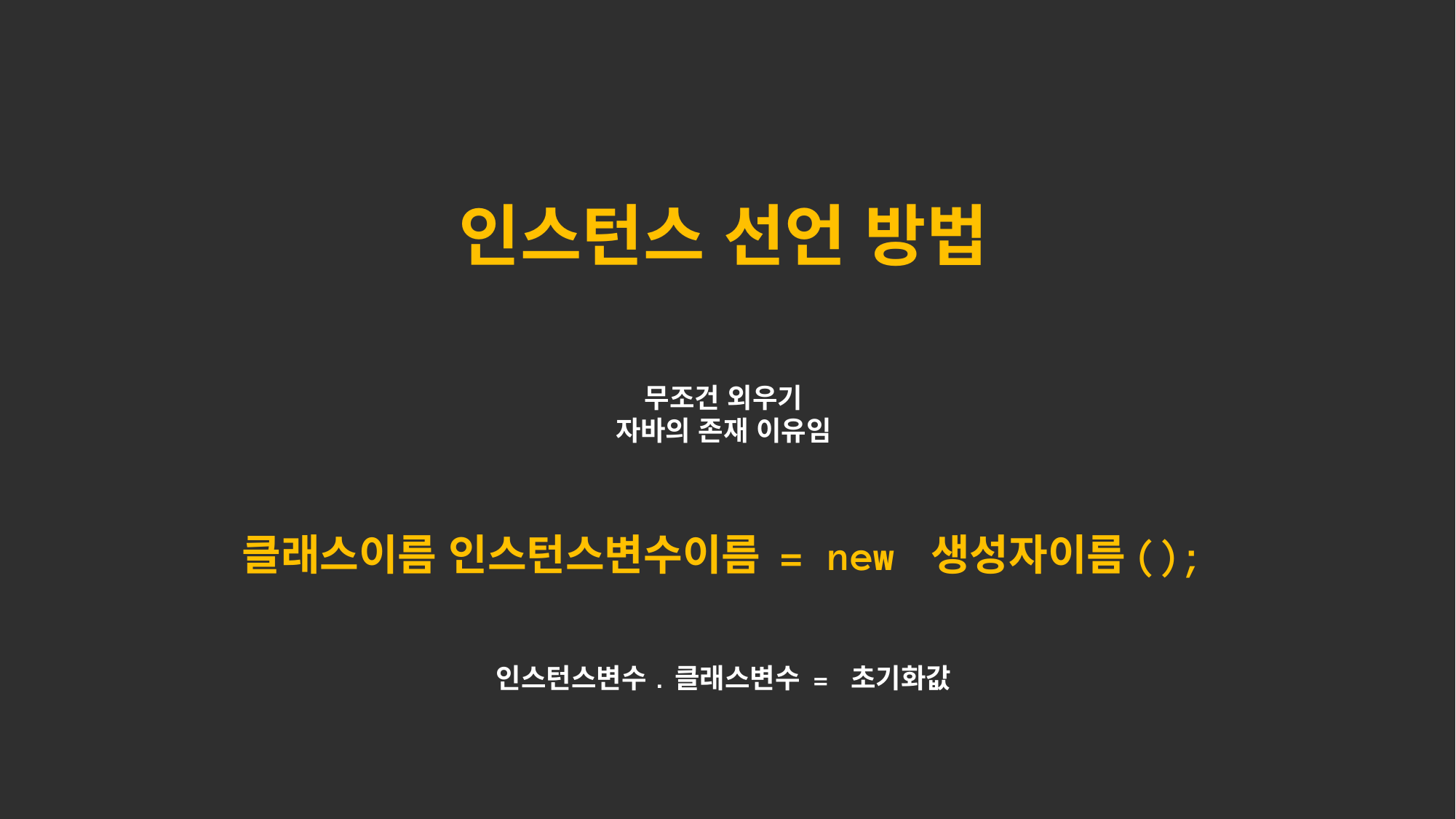

인스턴스 선언 방법
무조건 외우기
자바의 존재 이유임
클래스이름 인스턴스변수이름 = new 생성자이름();
인스턴스변수.클래스변수 = 초기화값